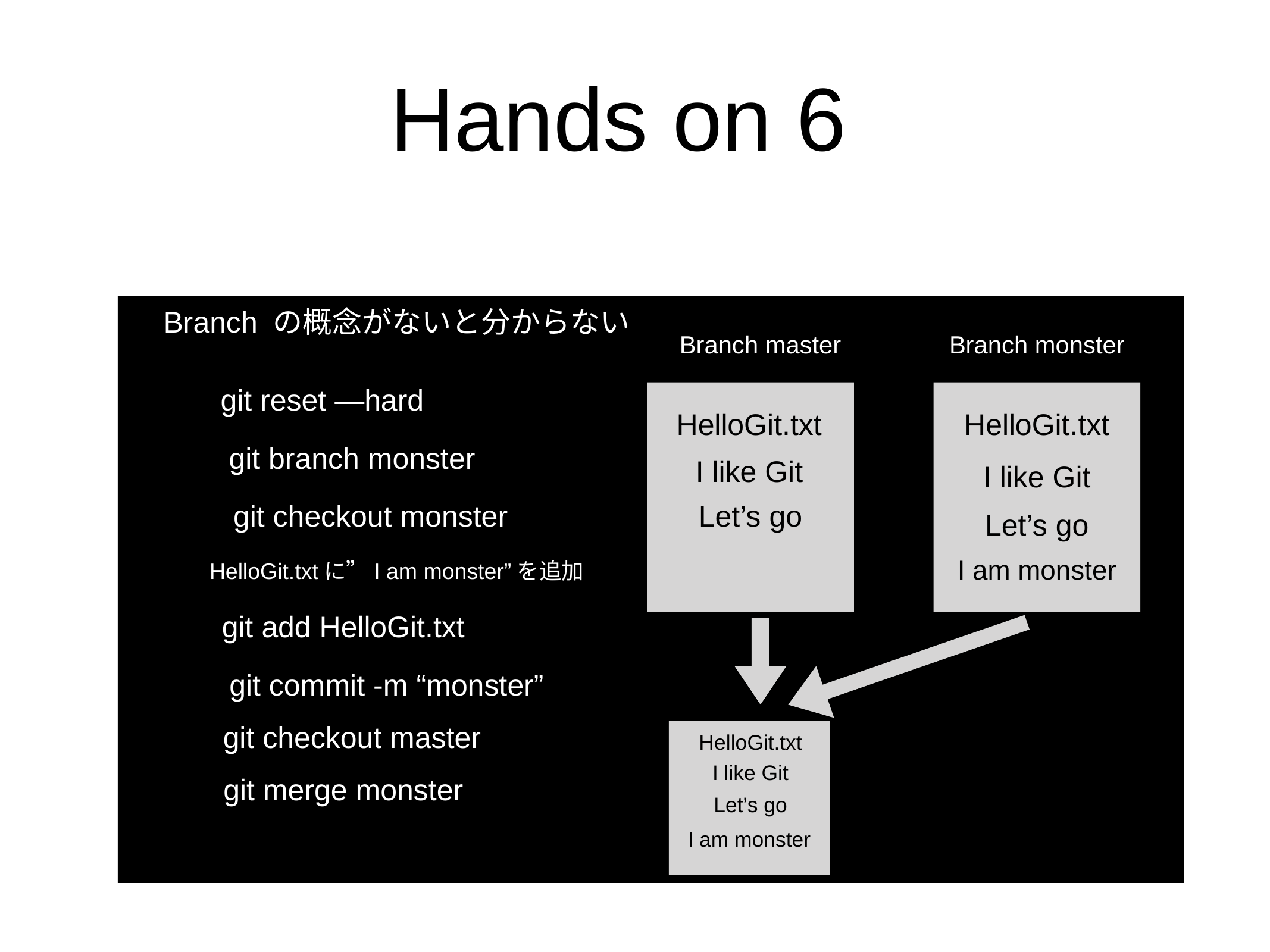

Hands on 6

Branch の概念がないと分からない
Branch master
Branch monster
git reset —hard

HelloGit.txt
HelloGit.txt
git branch monster
I like Git
I like Git
git checkout monster
Let’s go
Let’s go
I am monster
HelloGit.txtに”I am monster”を追加
git add HelloGit.txt

HelloGit.txt
git commit -m “monster”
HelloGit.txt
HelloGit.txt
I like Git
git checkout master

HelloGit.txt
Let’s go
I like Git
I like Git
I like Git
git merge monster
Let’s go
Let’s go
Let’s go
I am monster